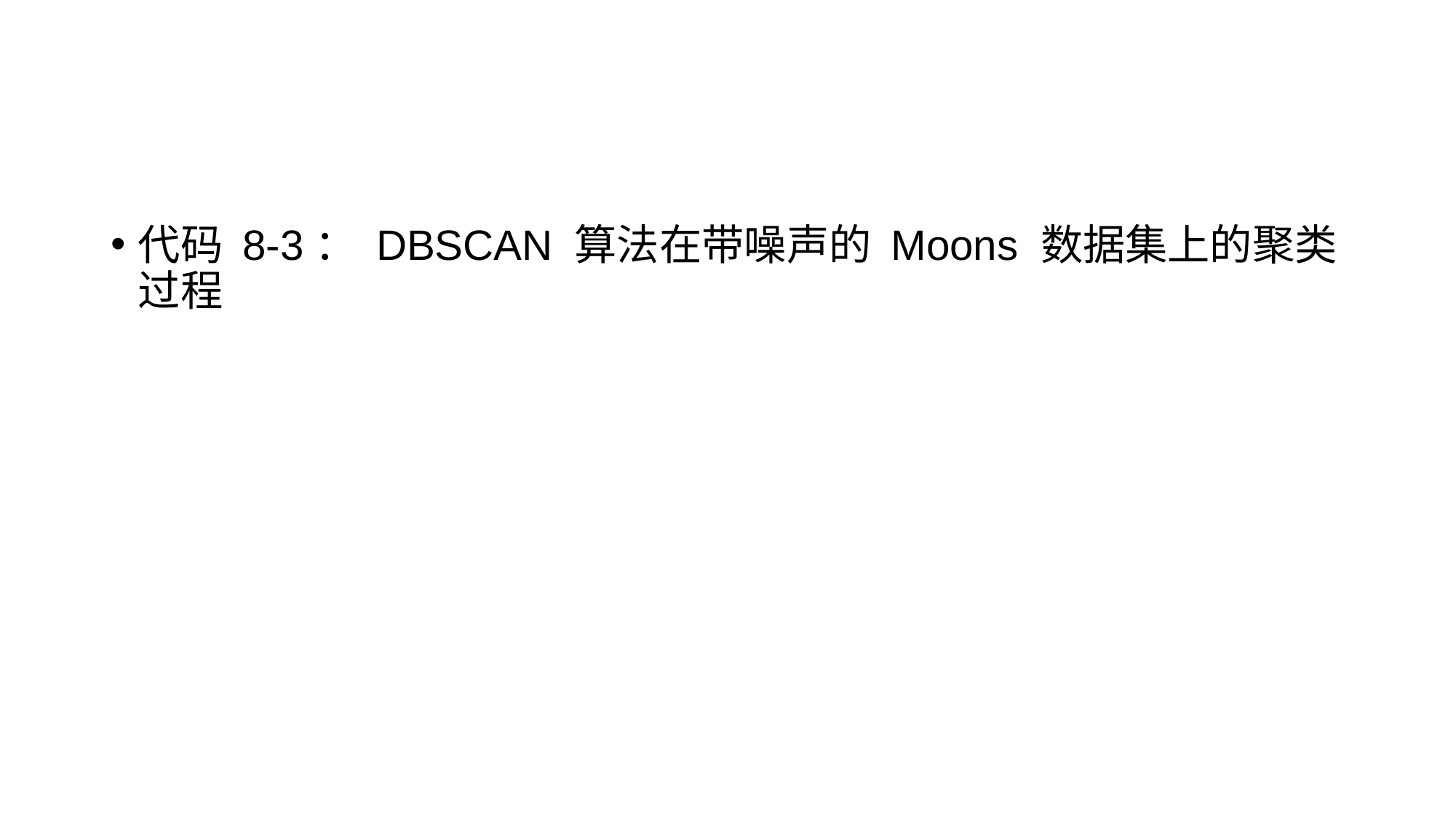

#
代码 8-3： DBSCAN 算法在带噪声的 Moons 数据集上的聚类过程